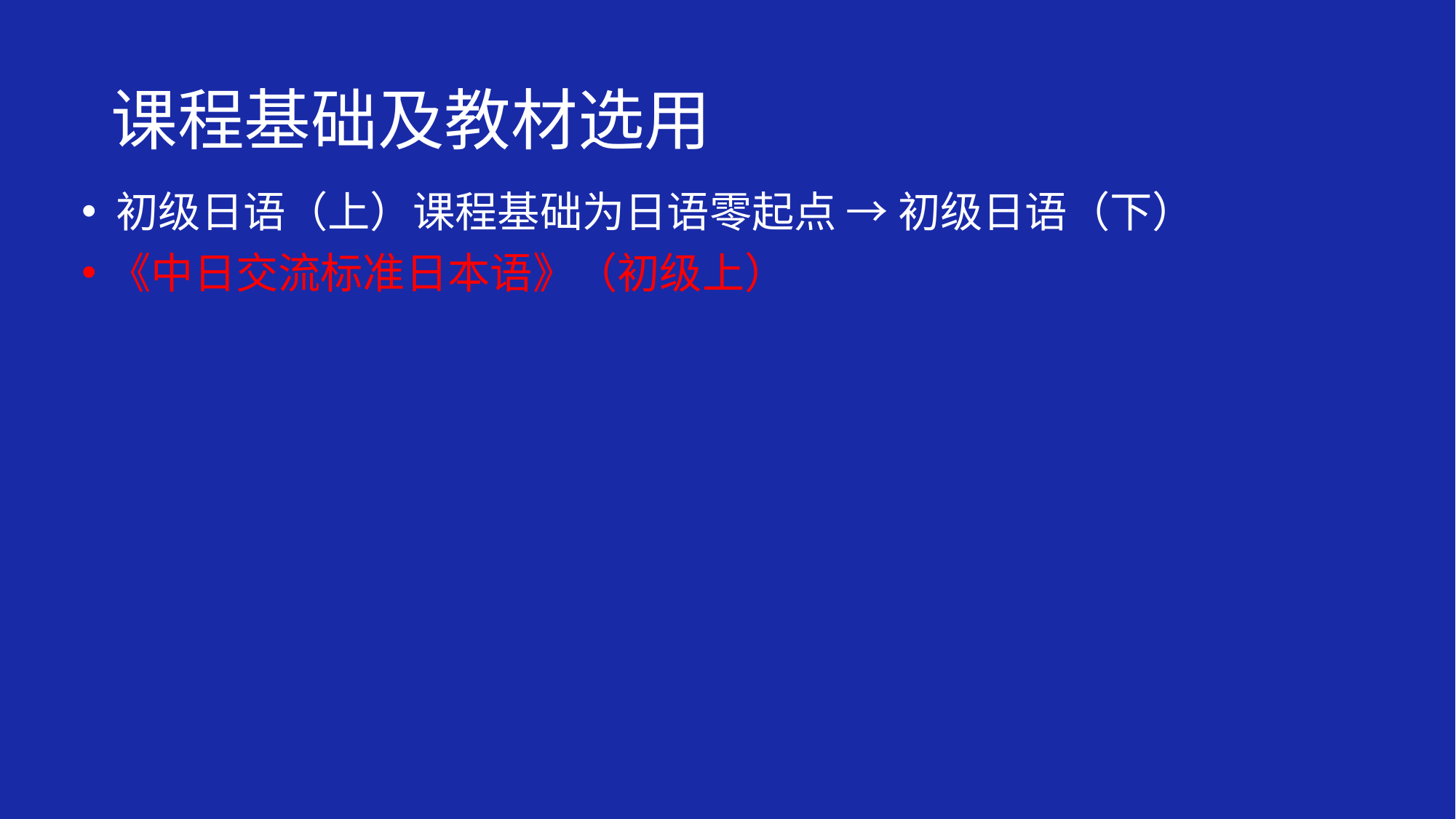

# 课程基础及教材选用
 初级日语（上）课程基础为日语零起点 → 初级日语（下）
《中日交流标准日本语》（初级上）